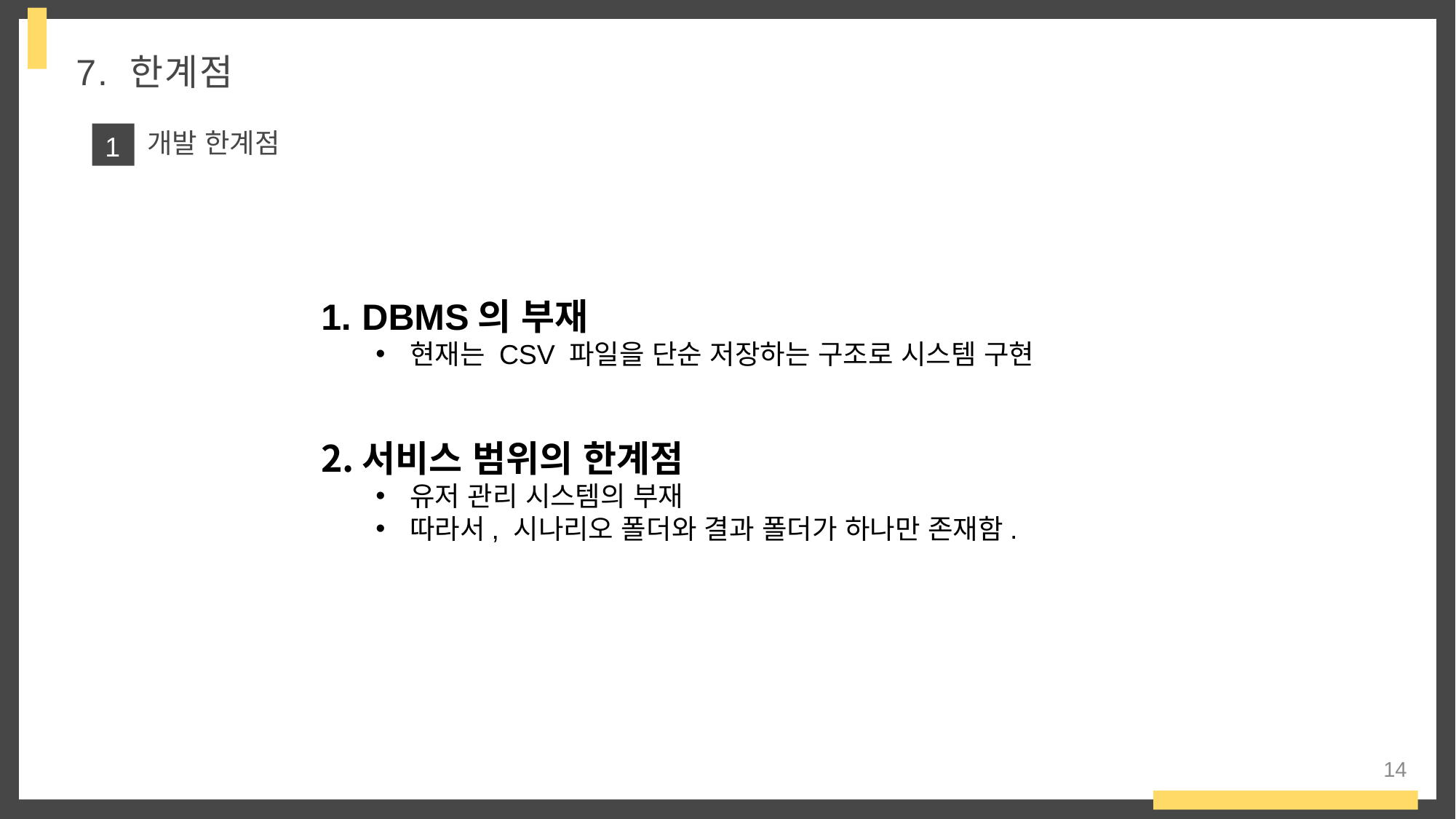

7. 한계점
개발 한계점
1
DBMS의 부재
현재는 CSV 파일을 단순 저장하는 구조로 시스템 구현

서비스 범위의 한계점
유저 관리 시스템의 부재
따라서, 시나리오 폴더와 결과 폴더가 하나만 존재함.